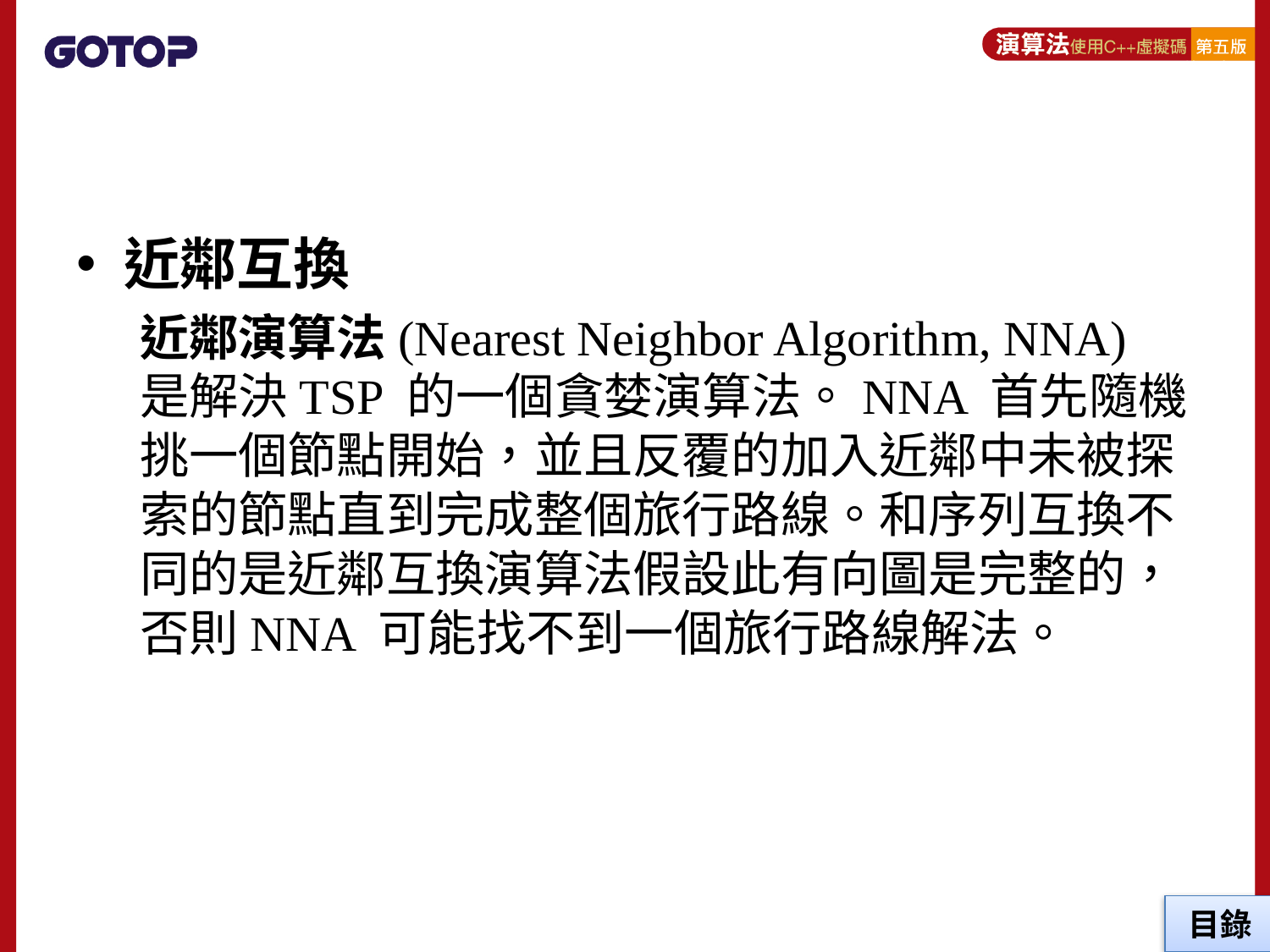

#
近鄰互換
近鄰演算法(Nearest Neighbor Algorithm, NNA) 是解決TSP 的一個貪婪演算法。NNA 首先隨機挑一個節點開始，並且反覆的加入近鄰中未被探索的節點直到完成整個旅行路線。和序列互換不同的是近鄰互換演算法假設此有向圖是完整的，否則NNA 可能找不到一個旅行路線解法。